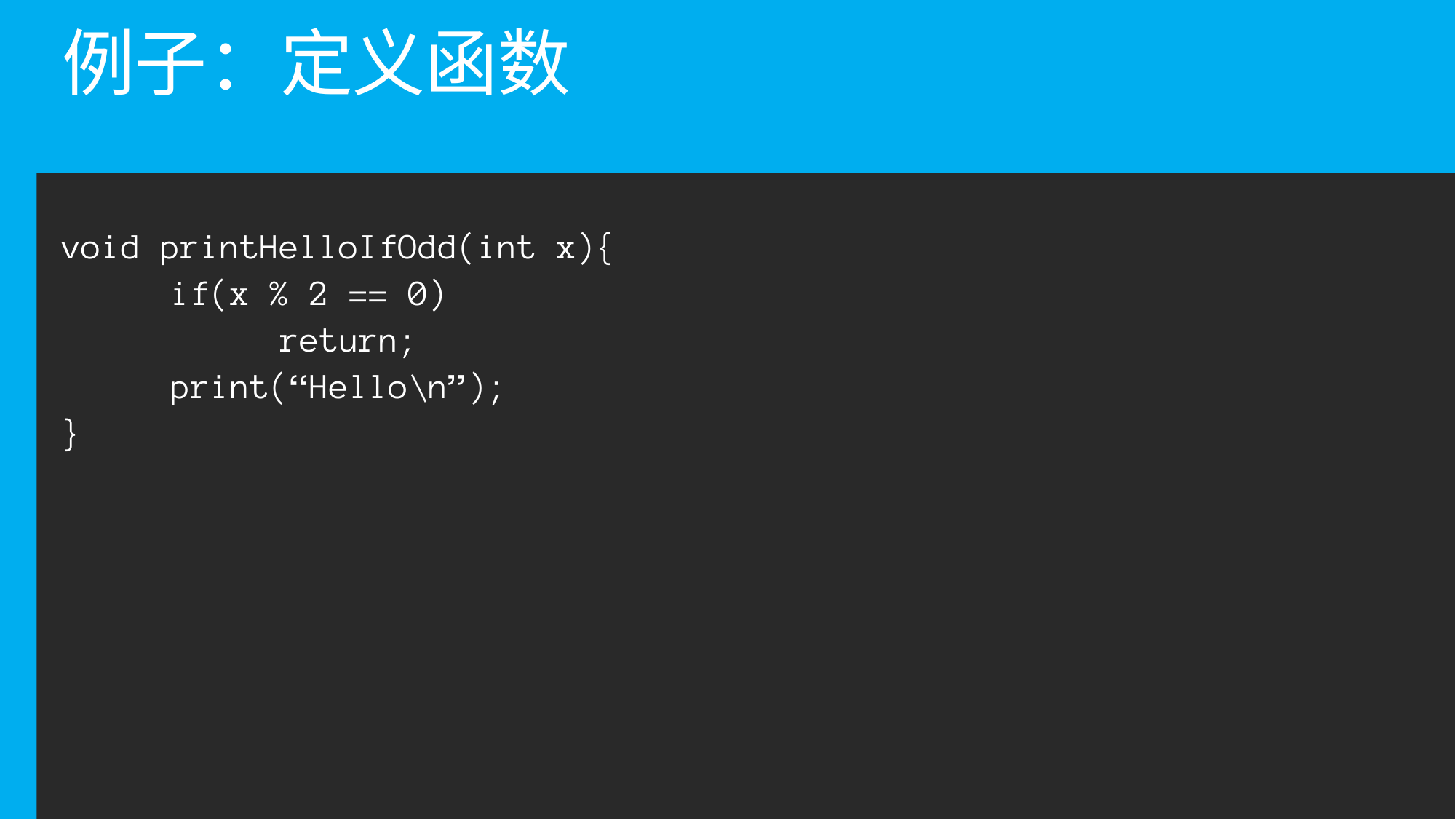

# 例子：定义函数
void printHelloIfOdd(int x){
	if(x % 2 == 0)
		return;
	print(“Hello\n”);
}